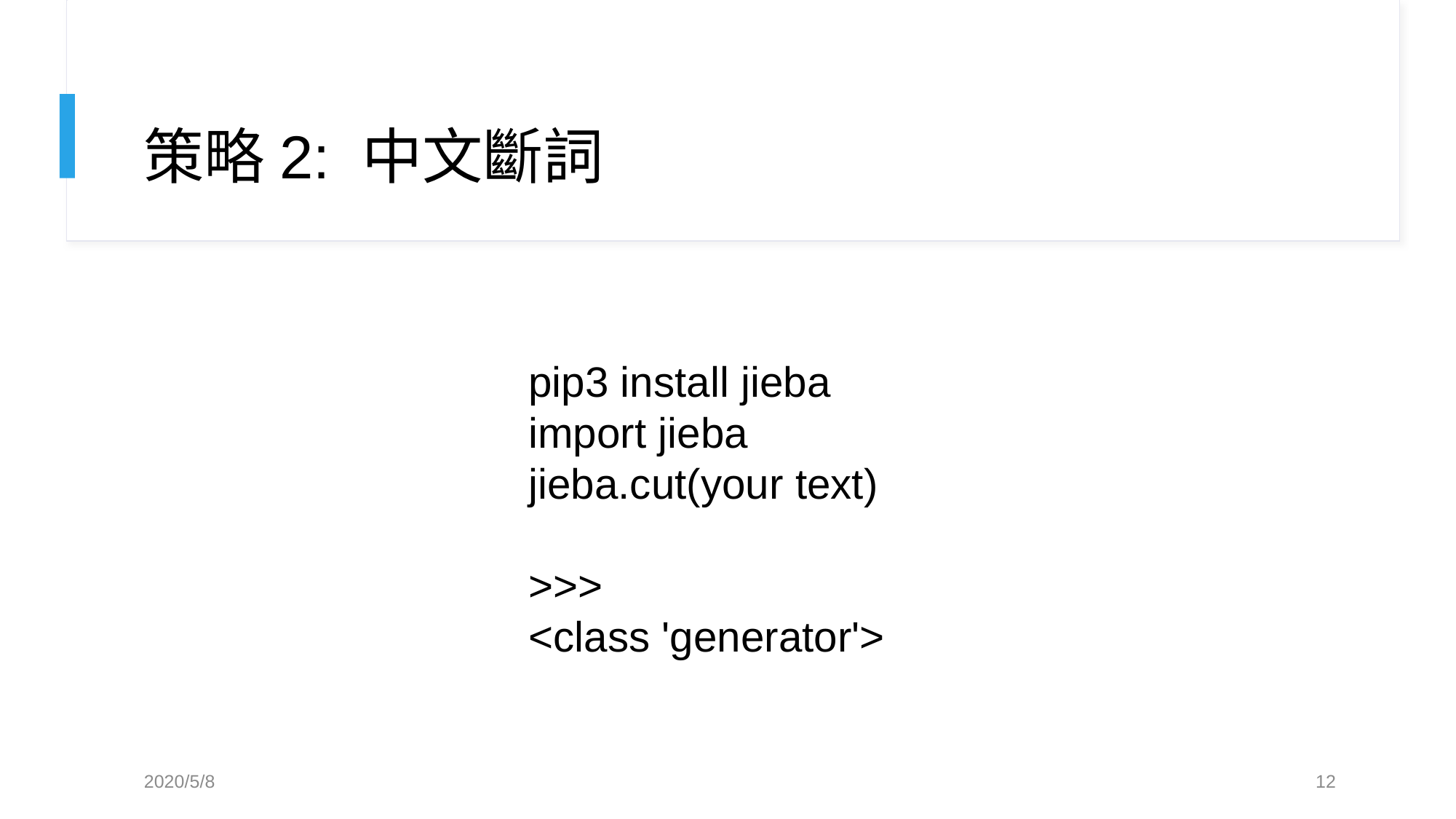

# 策略2: 中文斷詞
pip3 install jieba
import jieba
jieba.cut(your text)

>>>
<class 'generator'>
2020/5/8
12